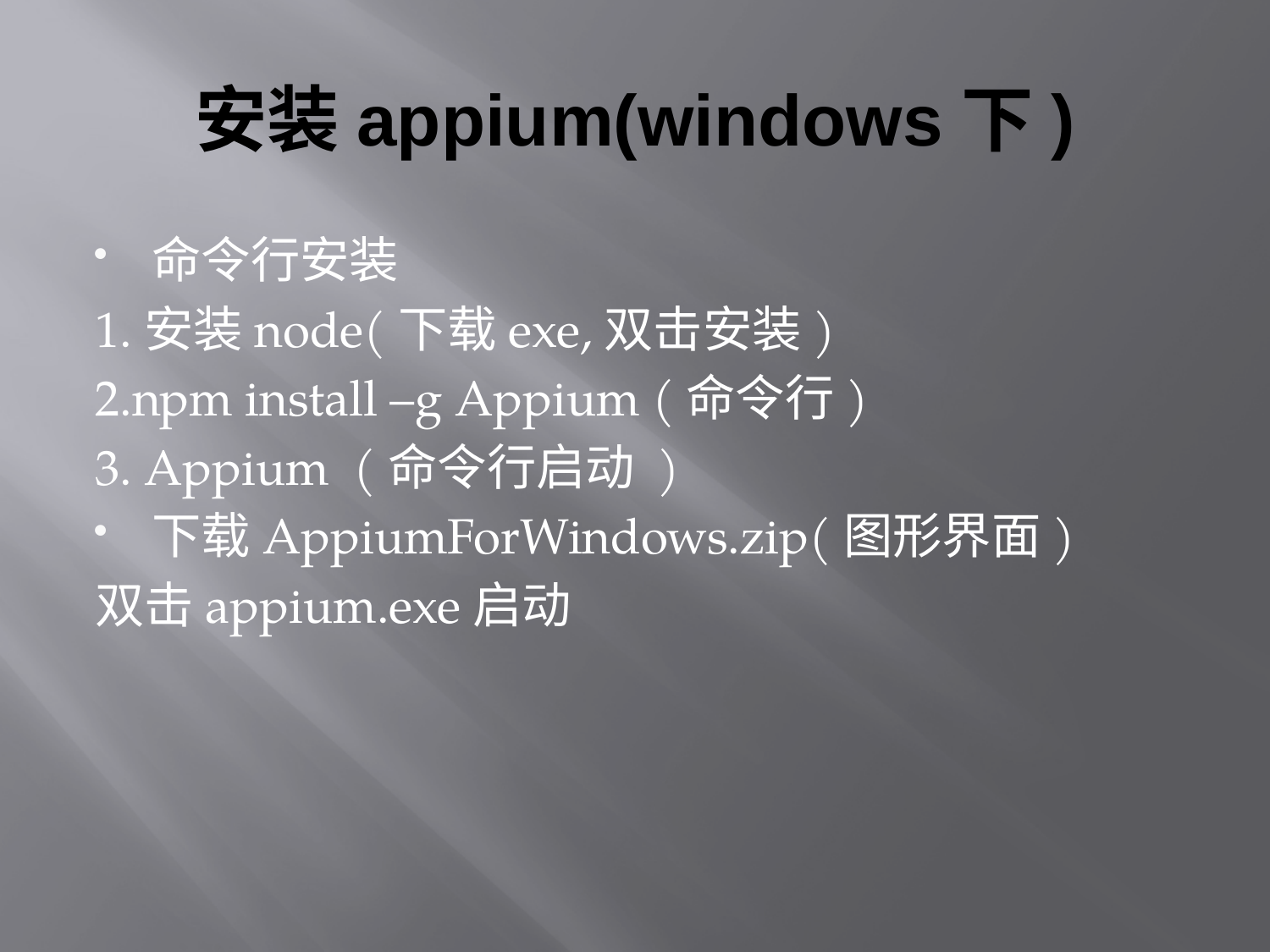

# 安装appium(windows下)
命令行安装
1.安装node(下载exe,双击安装)
2.npm install –g Appium (命令行)
3. Appium  (命令行启动 )
下载AppiumForWindows.zip(图形界面)
双击appium.exe启动